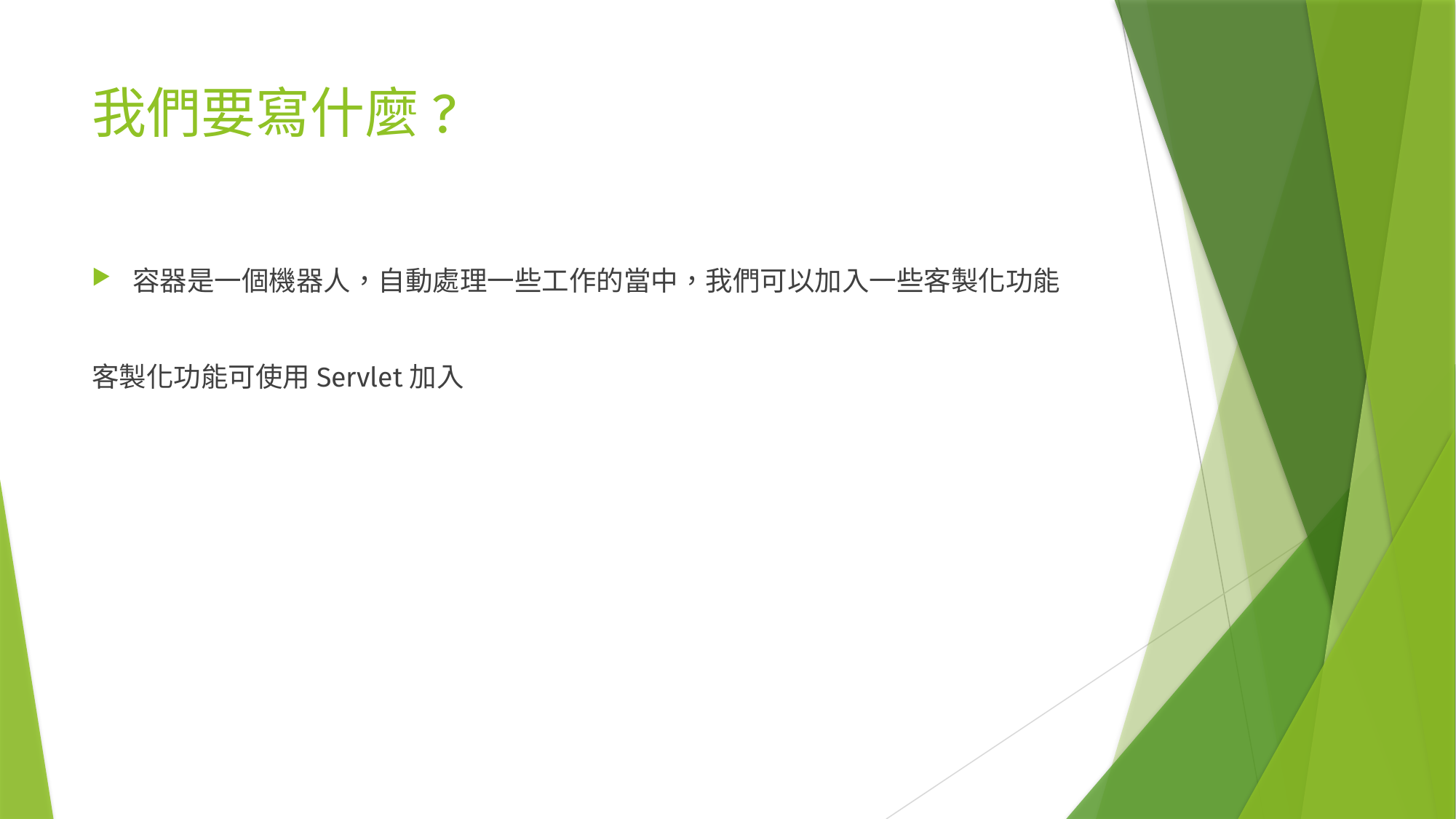

# 我們要寫什麼?
容器是一個機器人，自動處理一些工作的當中，我們可以加入一些客製化功能

客製化功能可使用Servlet加入